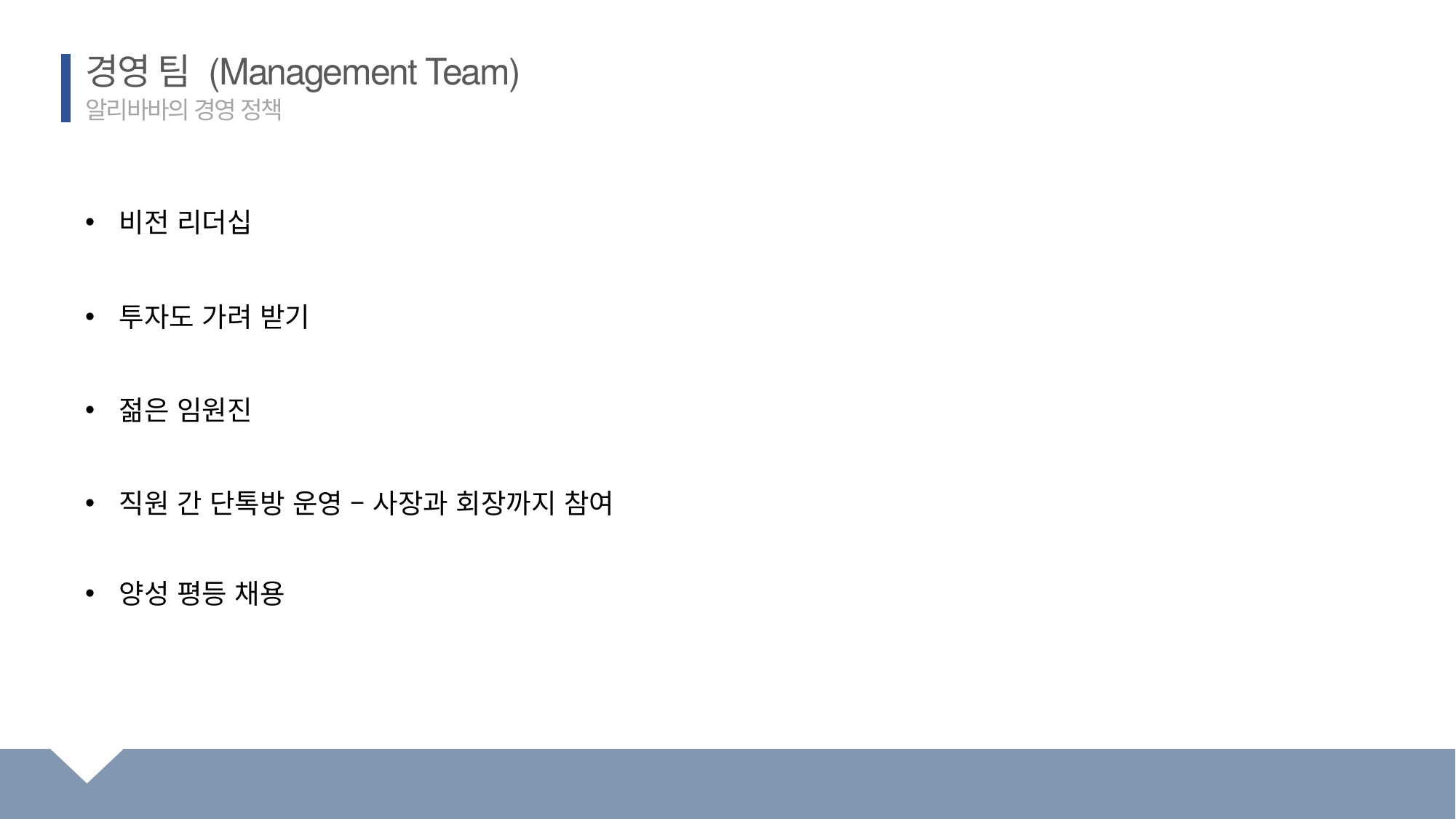

경영 팀 (Management Team)
알리바바의 경영 정책
비전 리더십
투자도 가려 받기

젊은 임원진
직원 간 단톡방 운영 – 사장과 회장까지 참여
양성 평등 채용

서울대학교 빅데이터 애널리틱스

디지털 경제와 경영전략